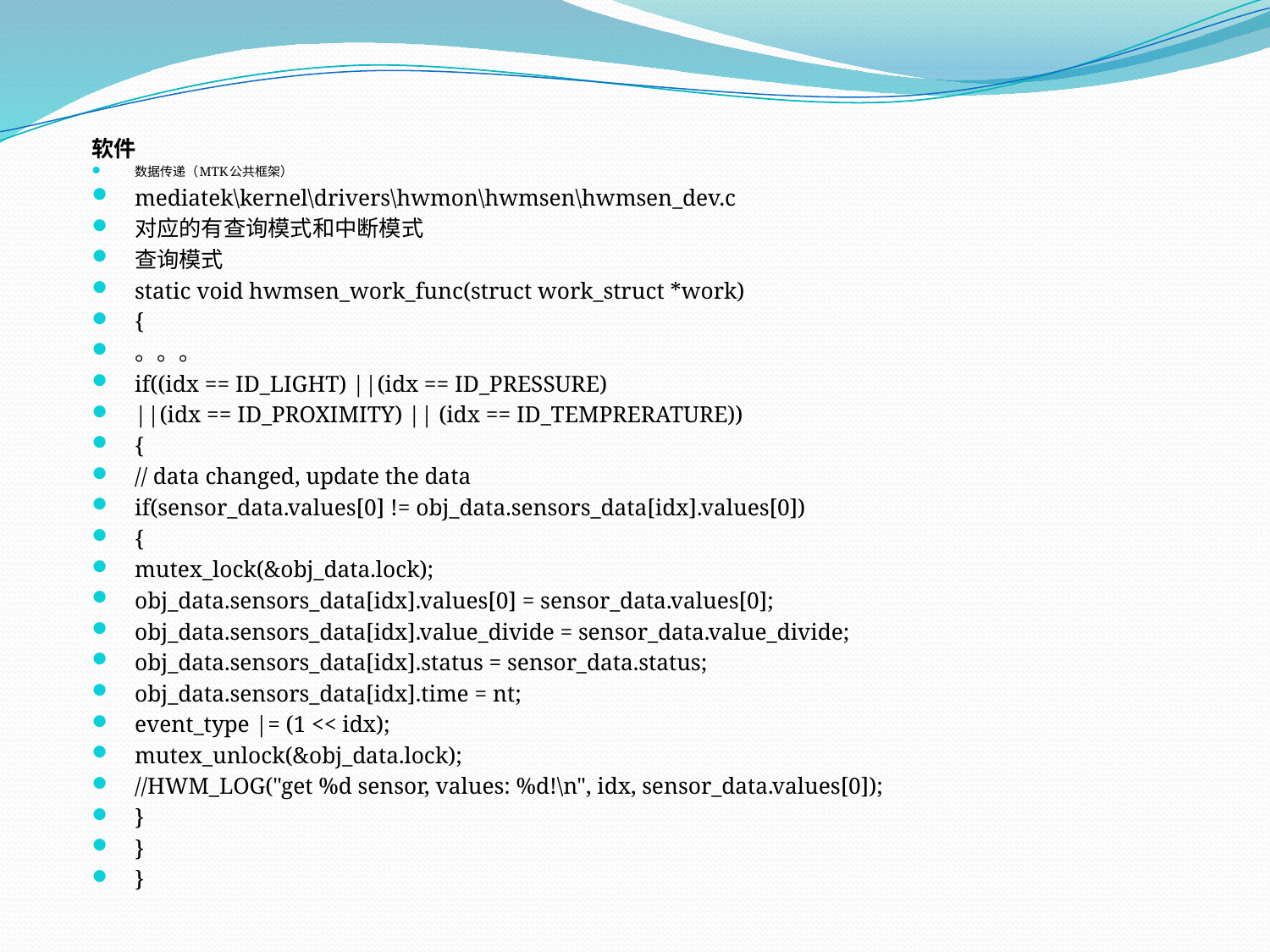

软件
数据传递（MTK公共框架）
mediatek\kernel\drivers\hwmon\hwmsen\hwmsen_dev.c
对应的有查询模式和中断模式
查询模式
static void hwmsen_work_func(struct work_struct *work)
{
。。。
if((idx == ID_LIGHT) ||(idx == ID_PRESSURE)
			||(idx == ID_PROXIMITY) || (idx == ID_TEMPRERATURE))
			{
				// data changed, update the data
				if(sensor_data.values[0] != obj_data.sensors_data[idx].values[0])
				{
					mutex_lock(&obj_data.lock);
					obj_data.sensors_data[idx].values[0] = sensor_data.values[0];
					obj_data.sensors_data[idx].value_divide = sensor_data.value_divide;
					obj_data.sensors_data[idx].status = sensor_data.status;
					obj_data.sensors_data[idx].time = nt;
					event_type |= (1 << idx);
					mutex_unlock(&obj_data.lock);
					//HWM_LOG("get %d sensor, values: %d!\n", idx, sensor_data.values[0]);
				}
			}
}